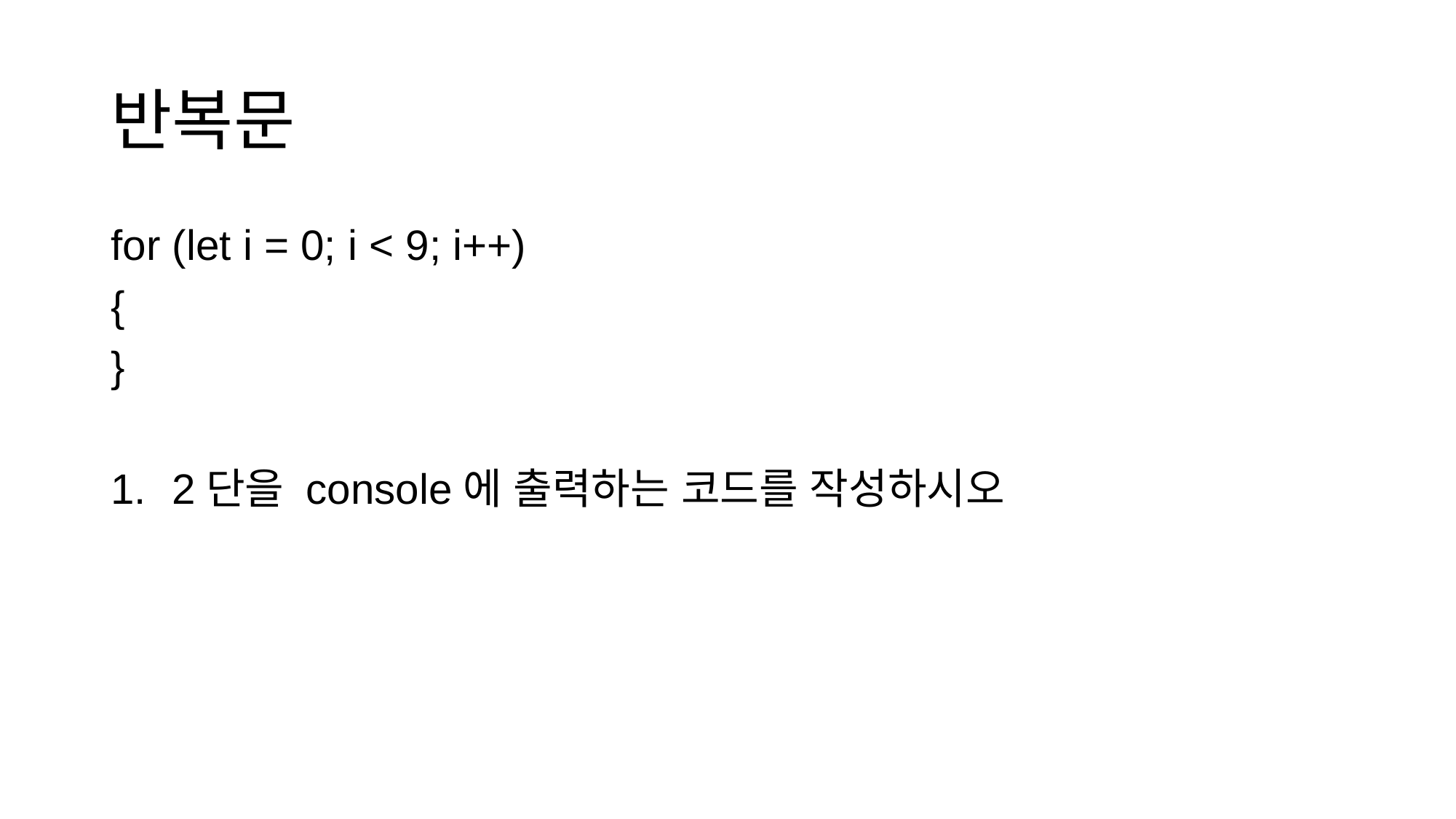

# 반복문
for (let i = 0; i < 9; i++)
{
}

2단을 console에 출력하는 코드를 작성하시오